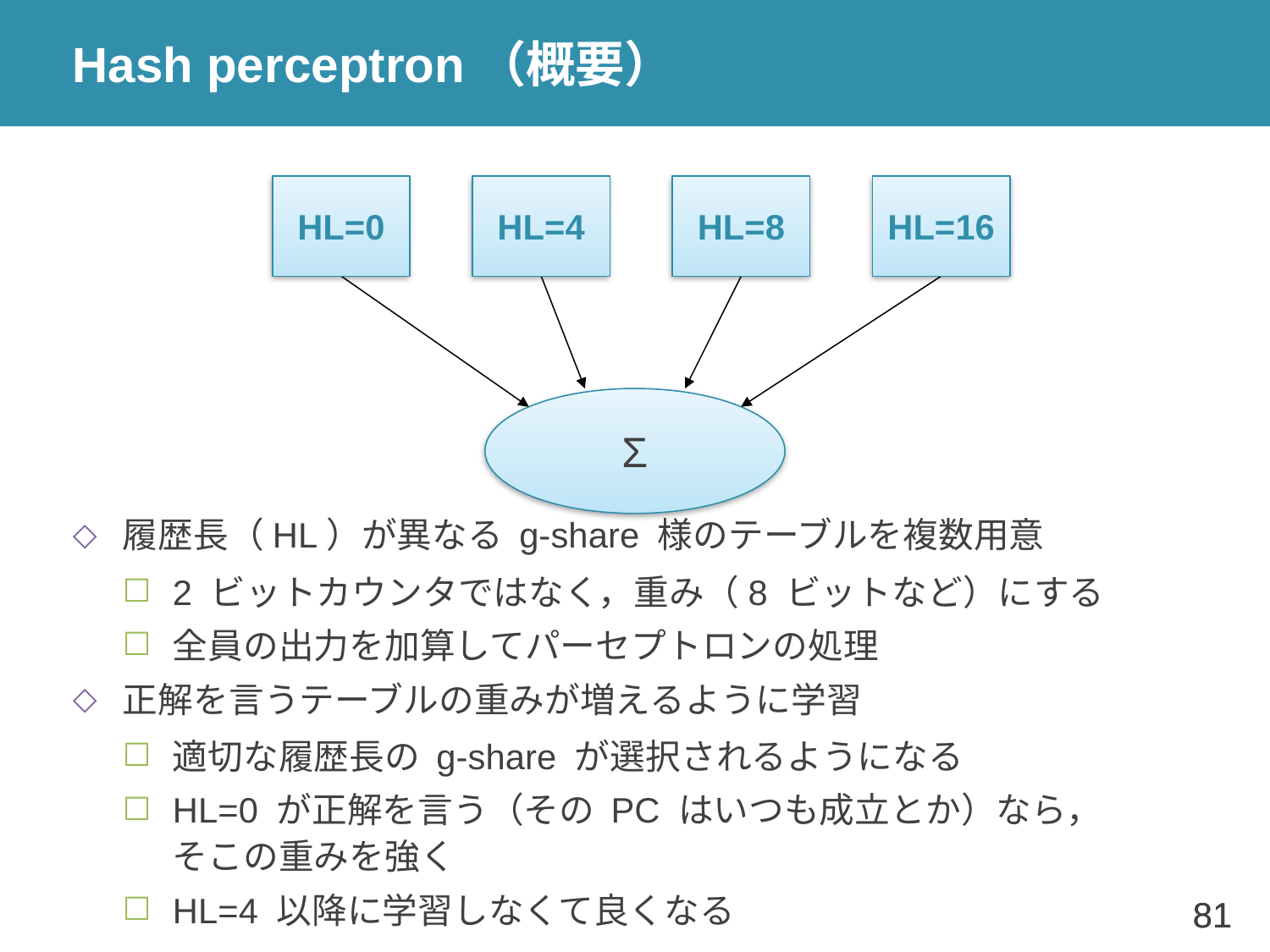

# Hash perceptron（概要）
HL=0
HL=4
HL=8
HL=16
Σ
履歴長（HL）が異なる g-share 様のテーブルを複数用意
2 ビットカウンタではなく，重み（8 ビットなど）にする
全員の出力を加算してパーセプトロンの処理
正解を言うテーブルの重みが増えるように学習
適切な履歴長の g-share が選択されるようになる
HL=0 が正解を言う（その PC はいつも成立とか）なら，
そこの重みを強く
HL=4 以降に学習しなくて良くなる